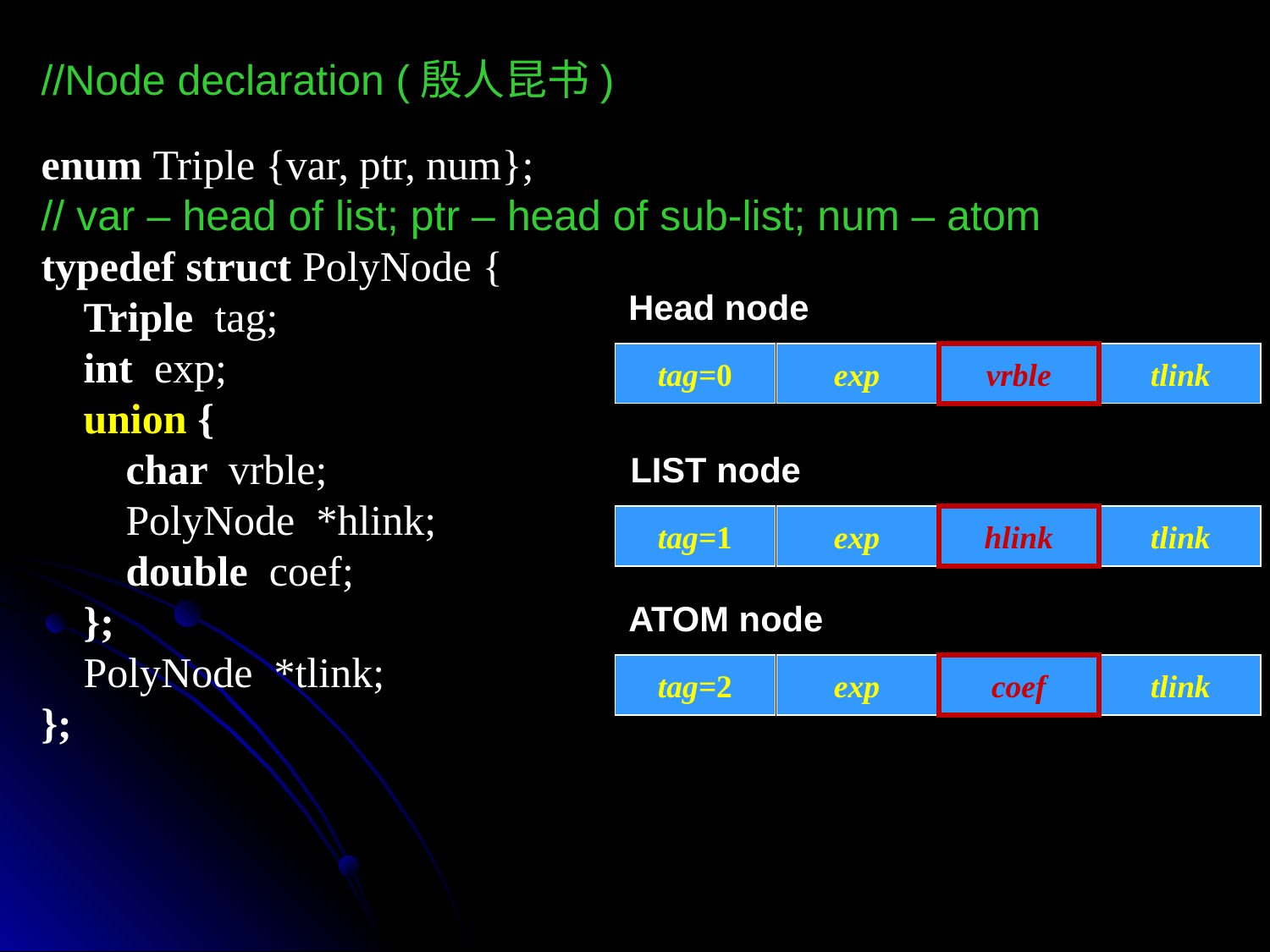

//Node declaration (殷人昆书)
enum Triple {var, ptr, num};
// var – head of list; ptr – head of sub-list; num – atom
typedef struct PolyNode {
    Triple  tag;
    int  exp;
    union {
        char  vrble;
        PolyNode  *hlink;
        double  coef;
    };
    PolyNode  *tlink;
};
Head node
tag=0
exp
vrble
tlink
LIST node
tag=1
exp
hlink
tlink
ATOM node
tag=2
exp
coef
tlink